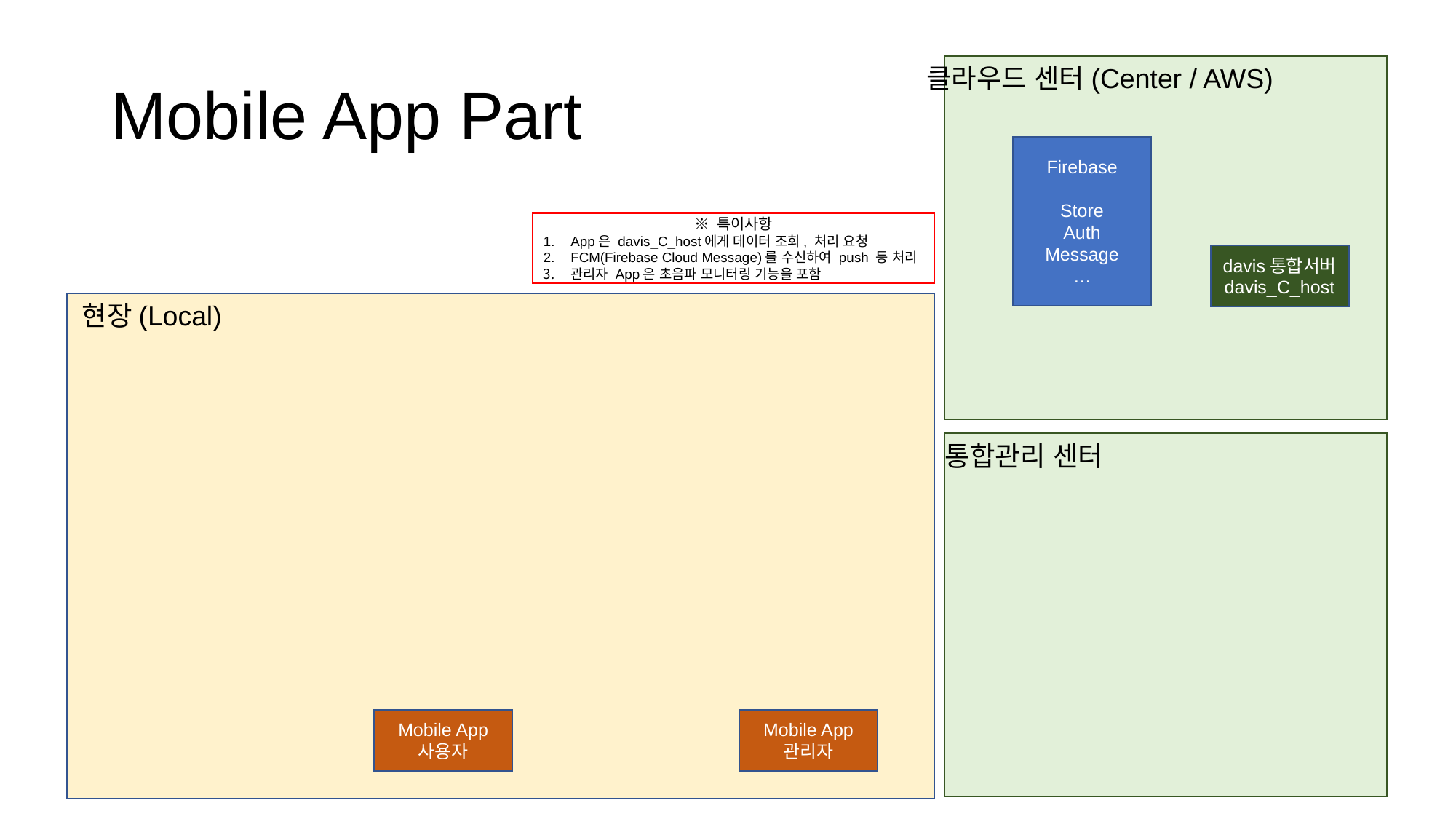

# Mobile App Part

클라우드 센터(Center / AWS)
Firebase

Store
Auth
Message
…
※ 특이사항
App은 davis_C_host에게 데이터 조회, 처리 요청
FCM(Firebase Cloud Message)를 수신하여 push 등 처리
관리자 App은 초음파 모니터링 기능을 포함
davis통합서버
davis_C_host
현장(Local)

통합관리 센터
Mobile App
사용자
Mobile App
관리자